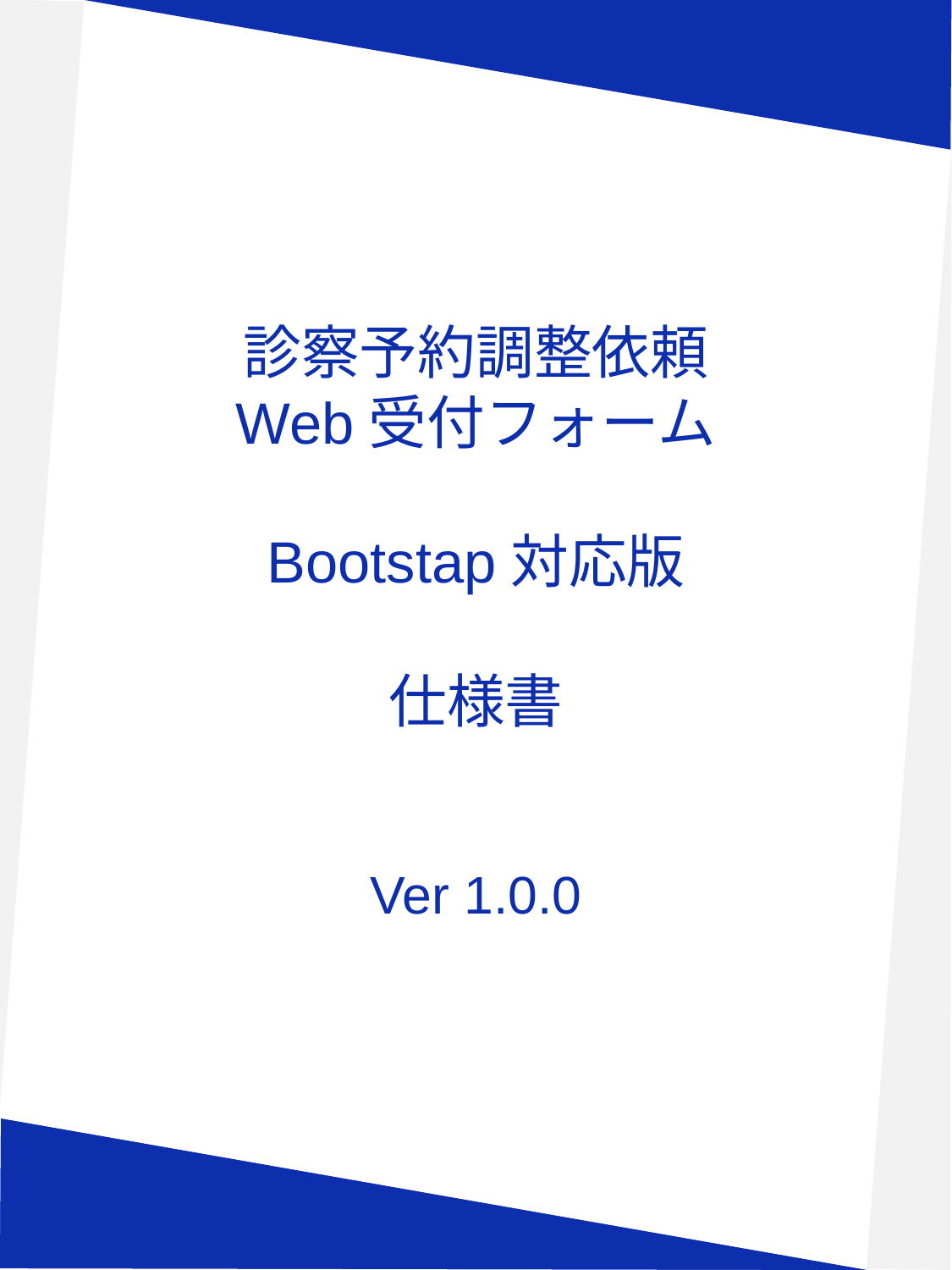

# 診察予約調整依頼 Web受付フォーム Bootstap対応版 仕様書
Ver 1.0.0